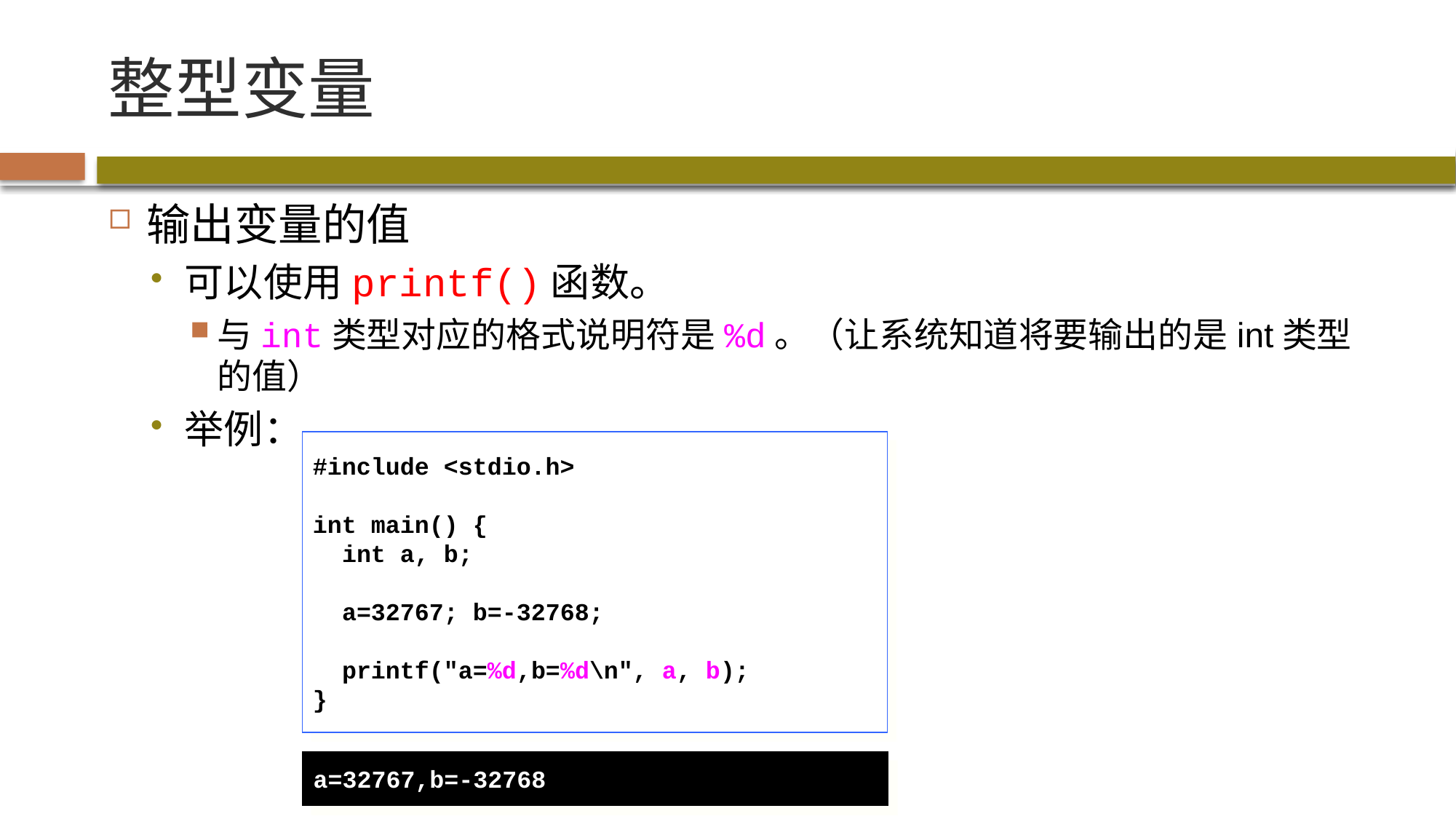

# 整型变量
输出变量的值
可以使用printf()函数。
与int类型对应的格式说明符是%d。（让系统知道将要输出的是int类型的值）
举例：
#include <stdio.h>

int main() {
  int a, b;

  a=32767; b=-32768;

  printf("a=%d,b=%d\n", a, b);
}
a=32767,b=-32768